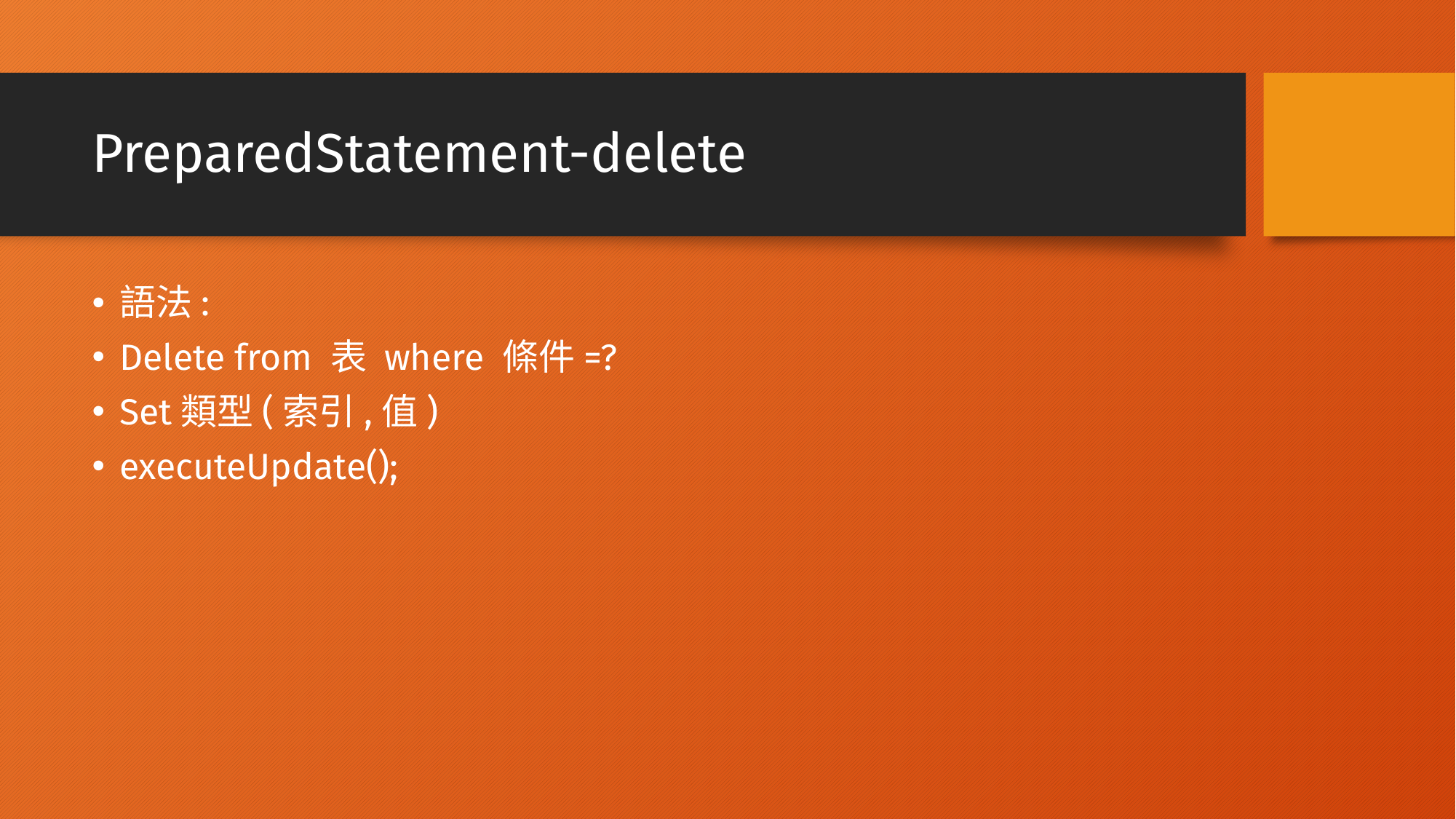

# PreparedStatement-delete
語法:
Delete from 表 where 條件=?
Set類型(索引,值)
executeUpdate();